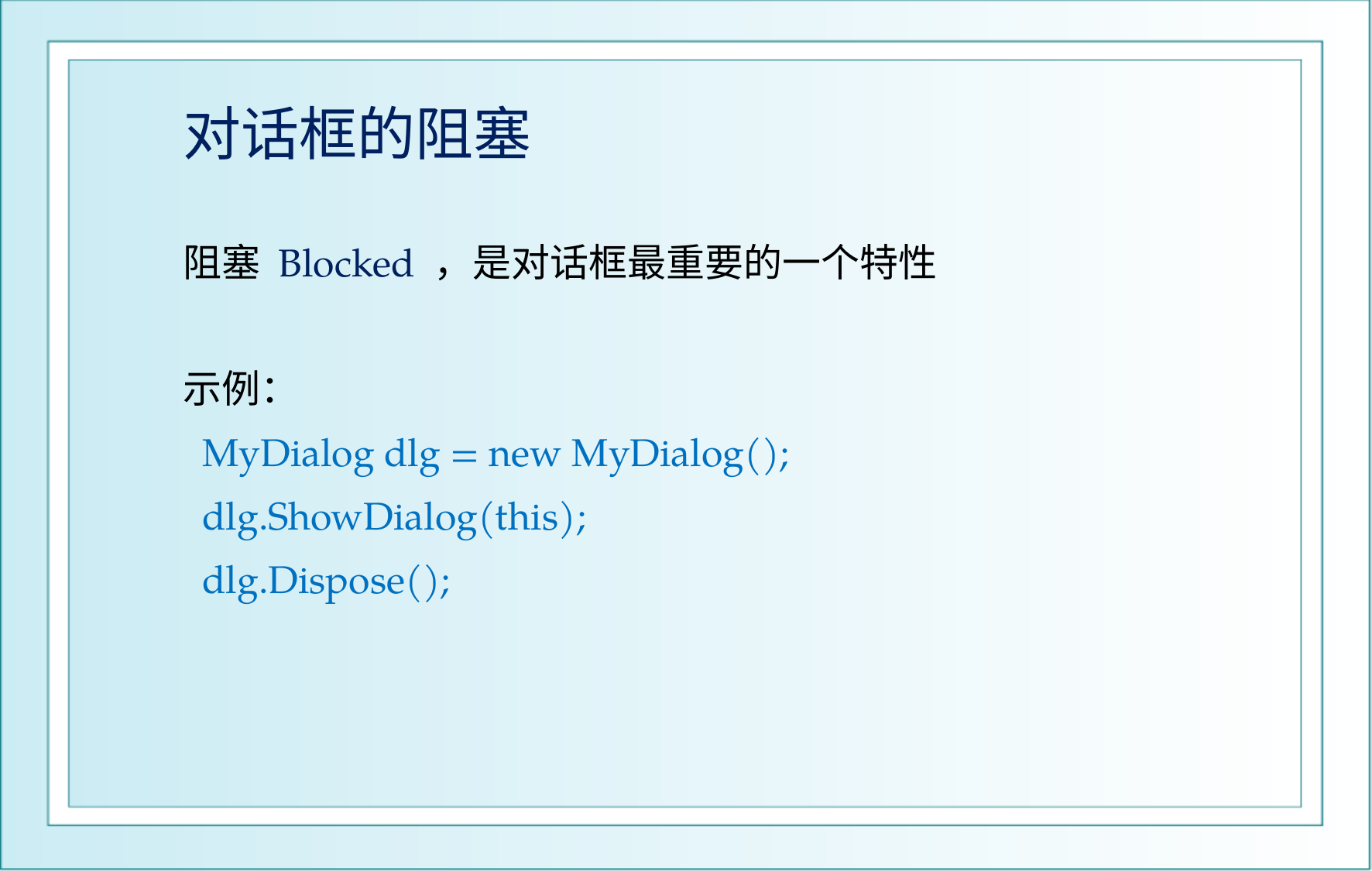

# 对话框的阻塞
阻塞 Blocked ，是对话框最重要的一个特性

示例：
  MyDialog dlg = new MyDialog();
  dlg.ShowDialog(this);
  dlg.Dispose();